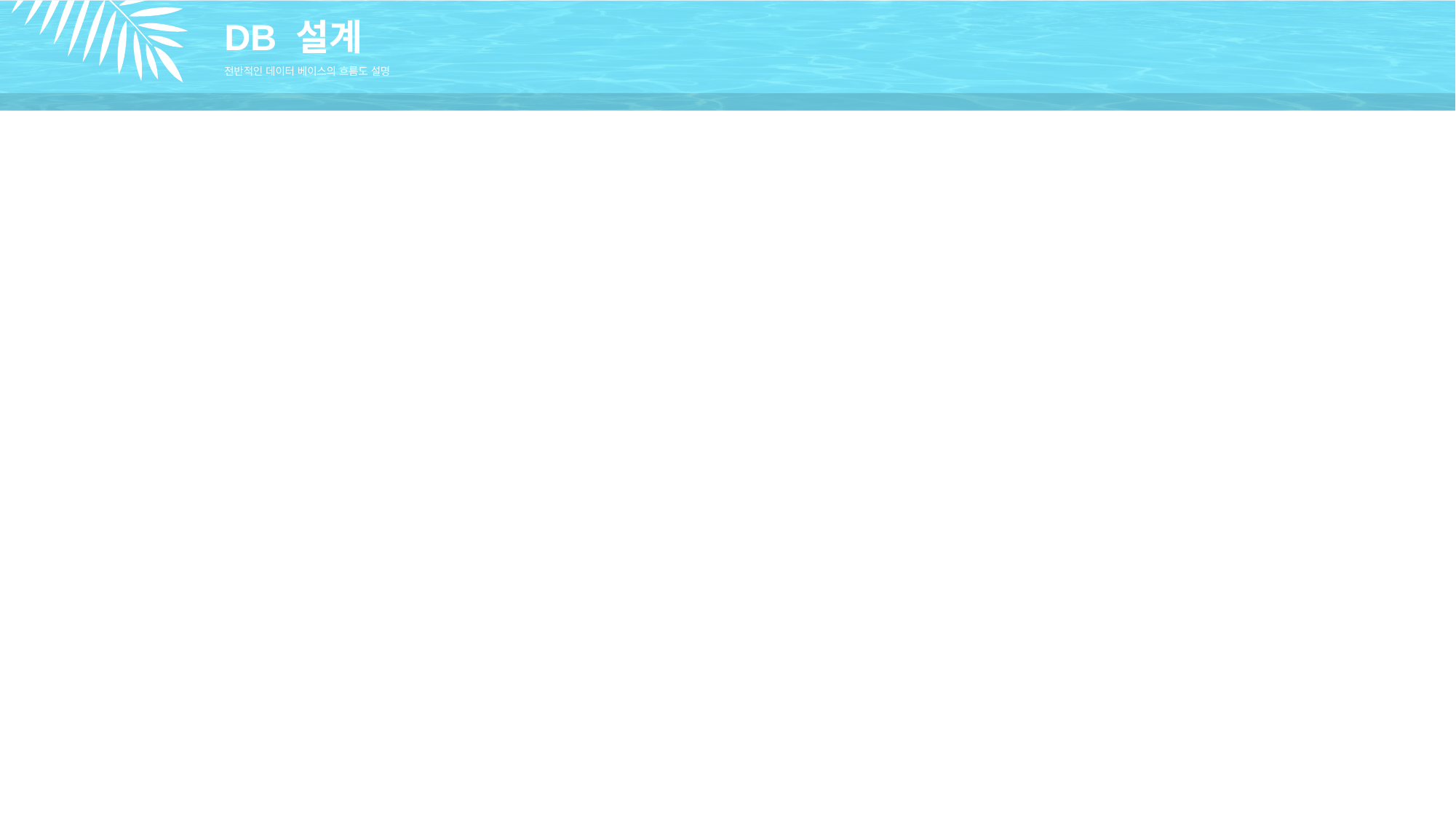

DB 설계
전반적인 데이터 베이스의 흐름도 설명